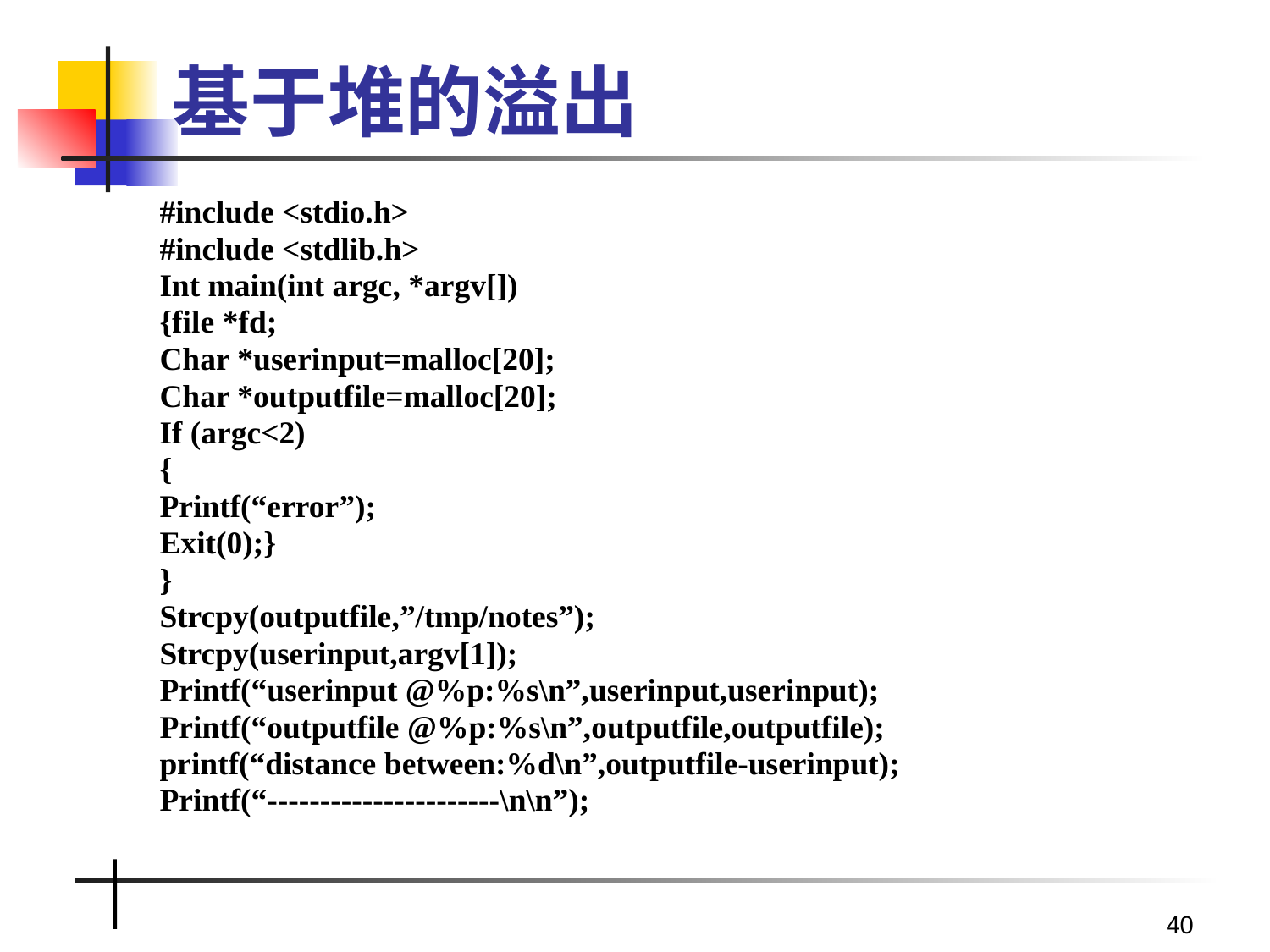

40
# 基于堆的溢出
#include <stdio.h>
#include <stdlib.h>
Int main(int argc, *argv[])
{file *fd;
Char *userinput=malloc[20];
Char *outputfile=malloc[20];
If (argc<2)
{
Printf(“error”);
Exit(0);}
}
Strcpy(outputfile,”/tmp/notes”);
Strcpy(userinput,argv[1]);
Printf(“userinput @%p:%s\n”,userinput,userinput);
Printf(“outputfile @%p:%s\n”,outputfile,outputfile);
printf(“distance between:%d\n”,outputfile-userinput);
Printf(“----------------------\n\n”);